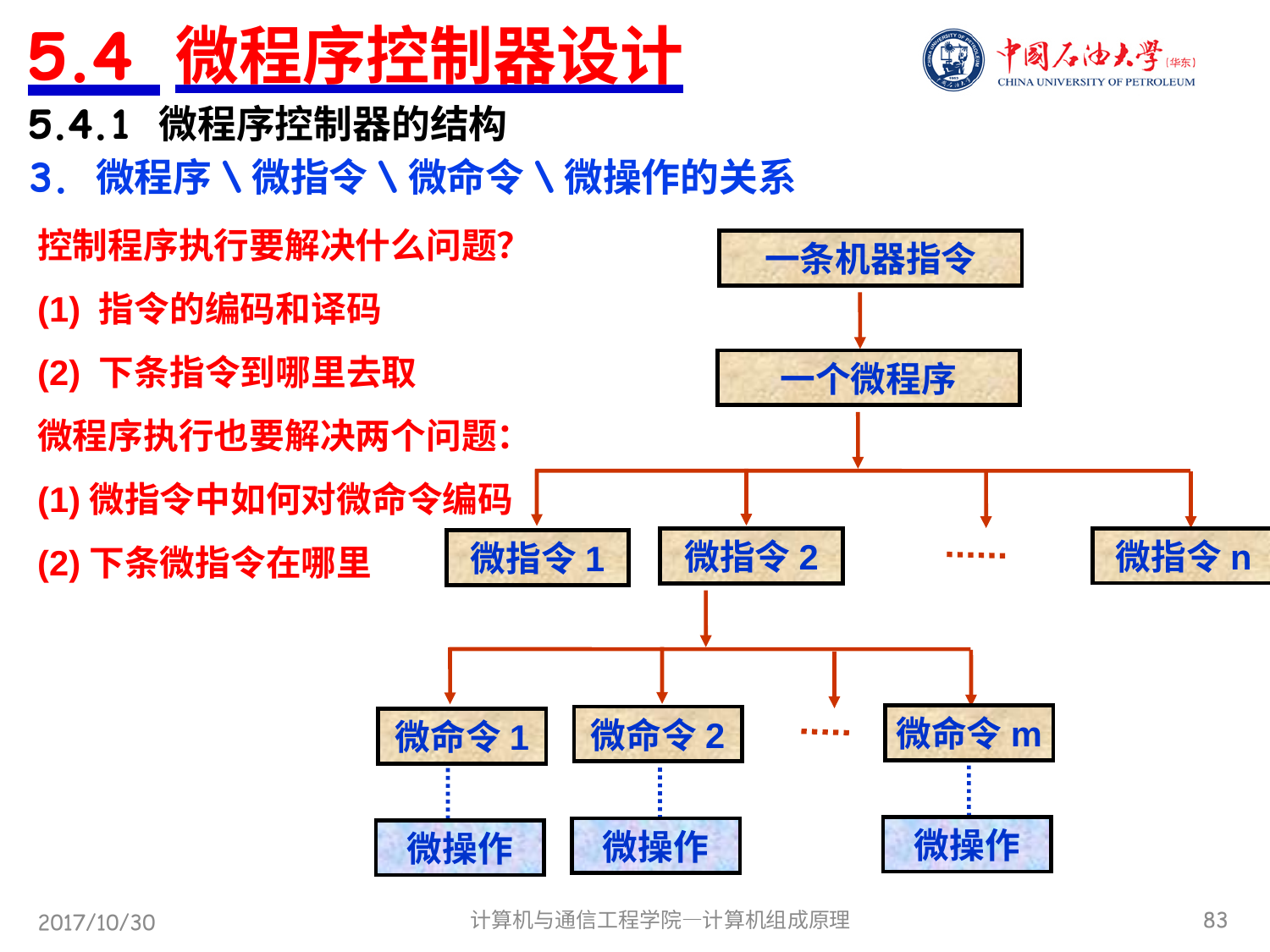

# 5.4 微程序控制器设计
5.4.1 微程序控制器的结构

3. 微程序\微指令\微命令\微操作的关系
控制程序执行要解决什么问题？
(1) 指令的编码和译码
(2) 下条指令到哪里去取
微程序执行也要解决两个问题：
(1)微指令中如何对微命令编码
(2)下条微指令在哪里
一条机器指令

一个微程序

微指令n
微指令2
微指令1

微命令m
微命令2
微命令1

微操作
微操作
微操作
计算机与通信工程学院—计算机组成原理
83
2017/10/30